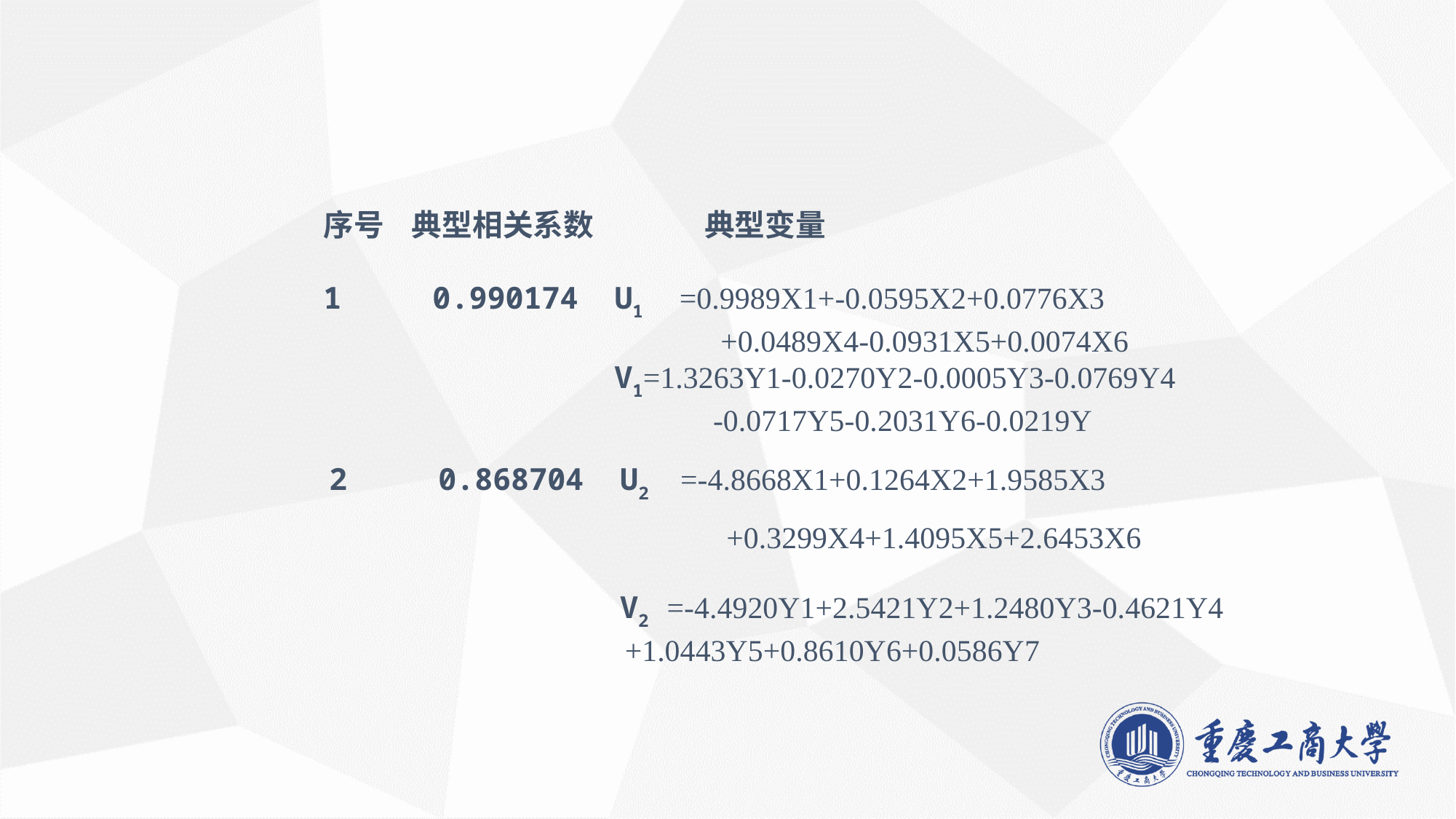

序号    典型相关系数                典型变量

1     0.990174  U1  =0.9989X1+-0.0595X2+0.0776X3
                                                    +0.0489X4-0.0931X5+0.0074X6
                V1=1.3263Y1-0.0270Y2-0.0005Y3-0.0769Y4
                                                   -0.0717Y5-0.2031Y6-0.0219Y
2     0.868704  U2   =-4.8668X1+0.1264X2+1.9585X3
                                                    +0.3299X4+1.4095X5+2.6453X6

 V2 =-4.4920Y1+2.5421Y2+1.2480Y3-0.4621Y4
   +1.0443Y5+0.8610Y6+0.0586Y7